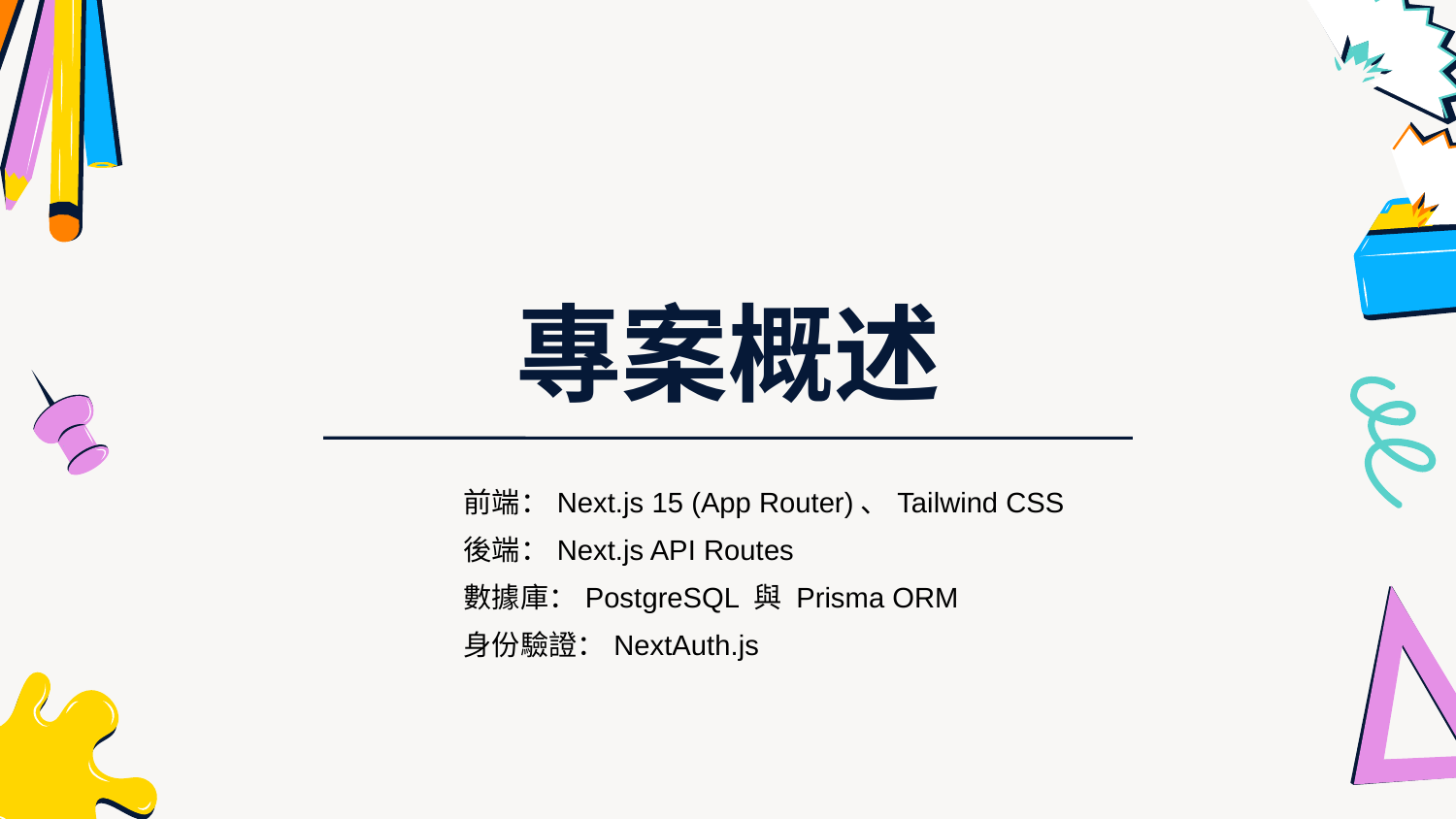

專案概述
前端：Next.js 15 (App Router)、Tailwind CSS
後端：Next.js API Routes
數據庫：PostgreSQL 與 Prisma ORM
身份驗證：NextAuth.js